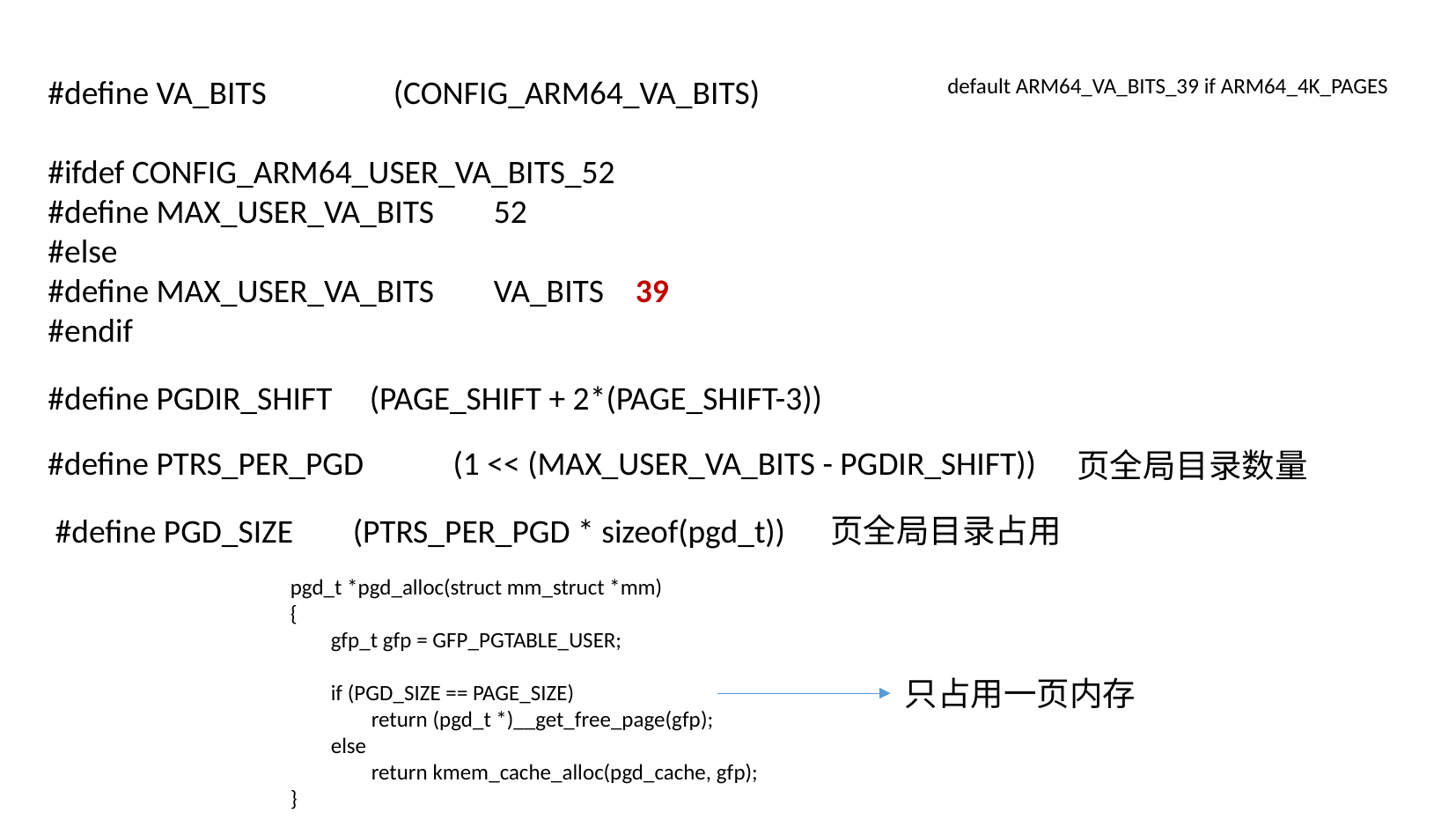

#define VA_BITS                 (CONFIG_ARM64_VA_BITS)

#ifdef CONFIG_ARM64_USER_VA_BITS_52
#define MAX_USER_VA_BITS        52
#else
#define MAX_USER_VA_BITS        VA_BITS
#endif
default ARM64_VA_BITS_39 if ARM64_4K_PAGES
39
#define PGDIR_SHIFT     (PAGE_SHIFT + 2*(PAGE_SHIFT-3))
#define PTRS_PER_PGD            (1 << (MAX_USER_VA_BITS - PGDIR_SHIFT))
页全局目录数量
 #define PGD_SIZE        (PTRS_PER_PGD * sizeof(pgd_t))
页全局目录占用
pgd_t *pgd_alloc(struct mm_struct *mm)
{
        gfp_t gfp = GFP_PGTABLE_USER;

        if (PGD_SIZE == PAGE_SIZE)
                return (pgd_t *)__get_free_page(gfp);
        else
                return kmem_cache_alloc(pgd_cache, gfp);
}
只占用一页内存